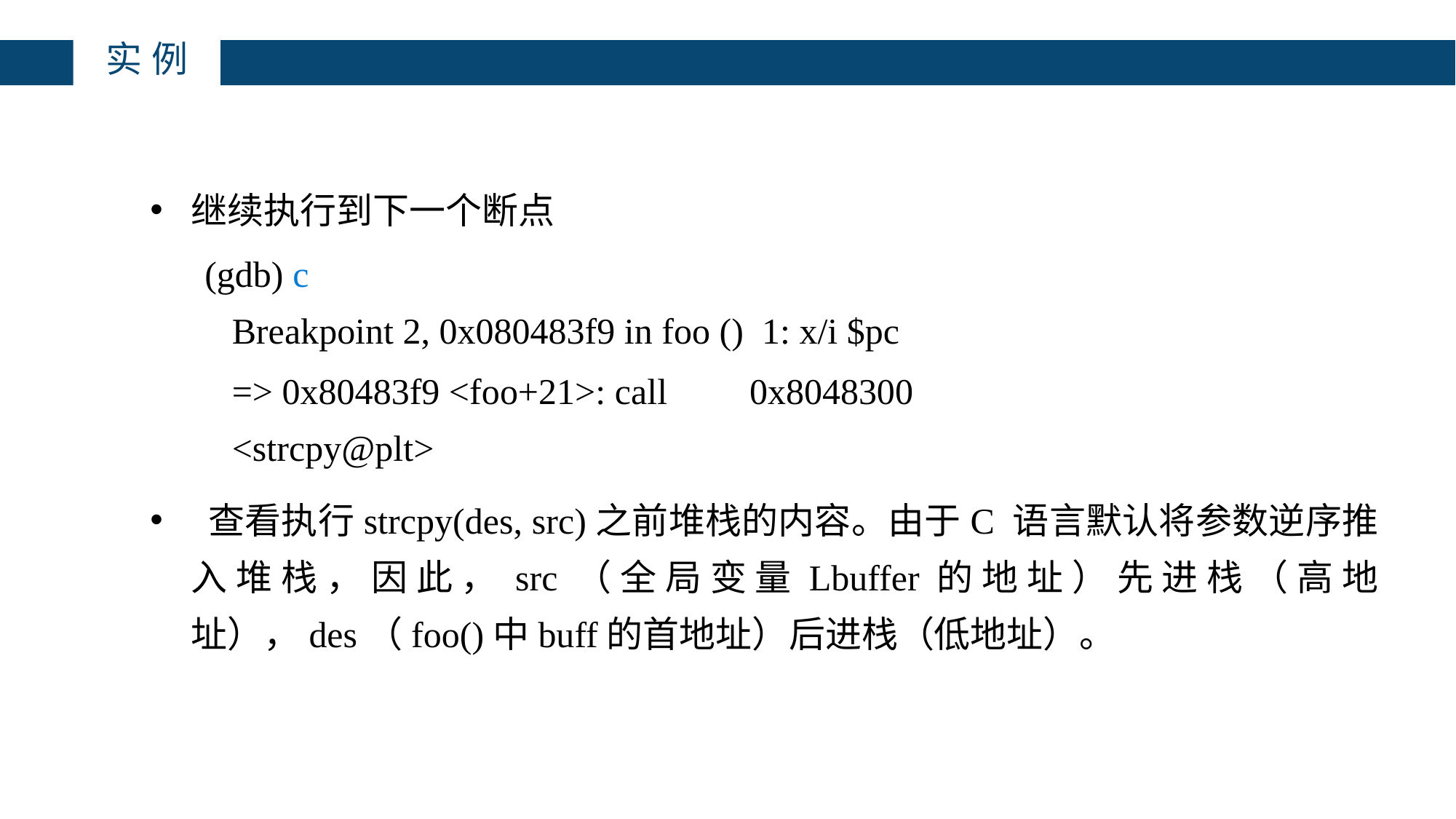

实例

继续执行到下一个断点
(gdb) c
Breakpoint 2, 0x080483f9 in foo ()  1: x/i $pc
=> 0x80483f9 <foo+21>: call	0x8048300 <strcpy@plt>
 查看执行strcpy(des, src)之前堆栈的内容。由于C 语言默认将参数逆序推入堆栈，因此，src（全局变量Lbuffer的地址）先进栈（高地址），des（foo()中buff的首地址）后进栈（低地址）。